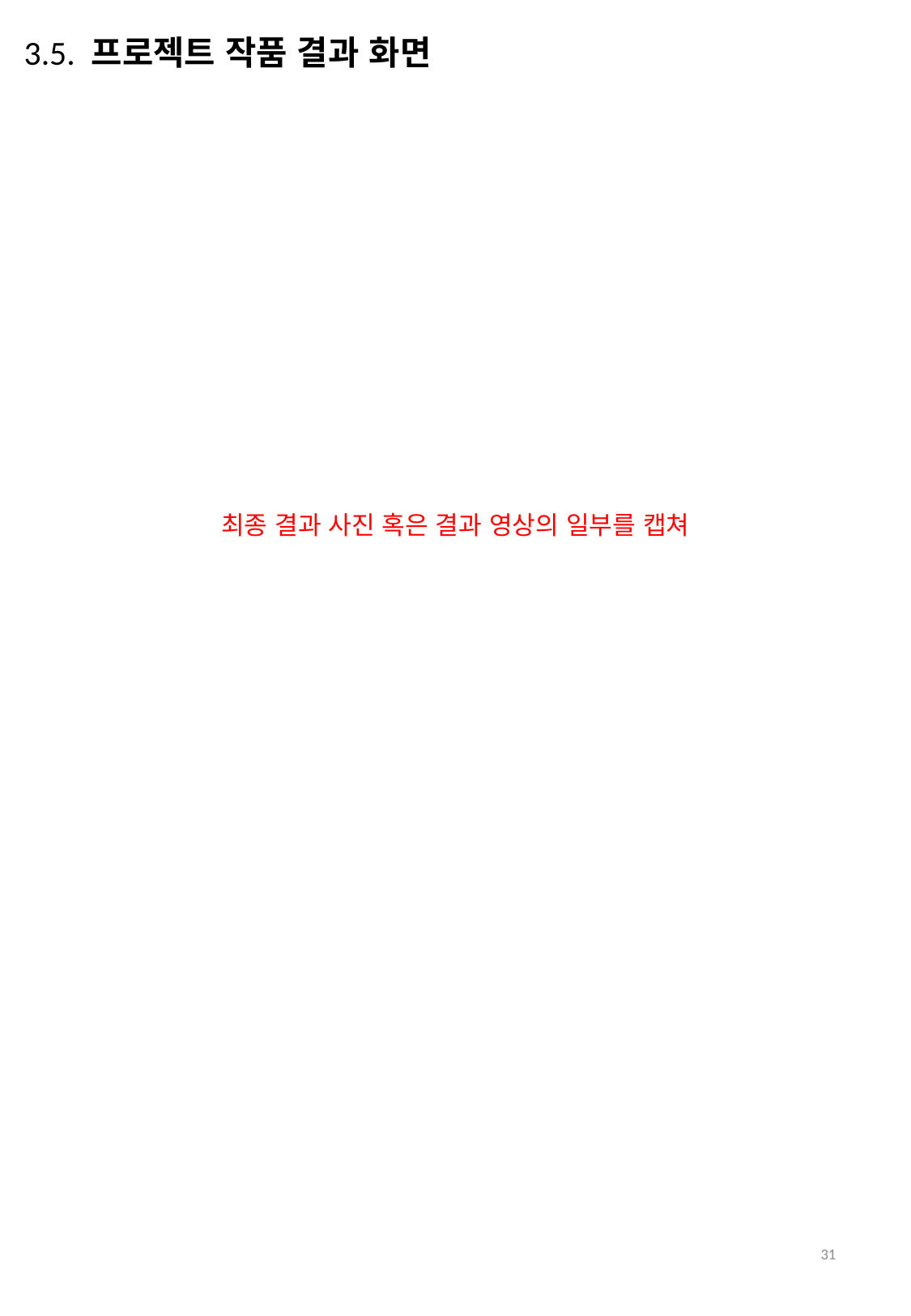

3.5. 프로젝트 작품 결과 화면
최종 결과 사진 혹은 결과 영상의 일부를 캡쳐
31